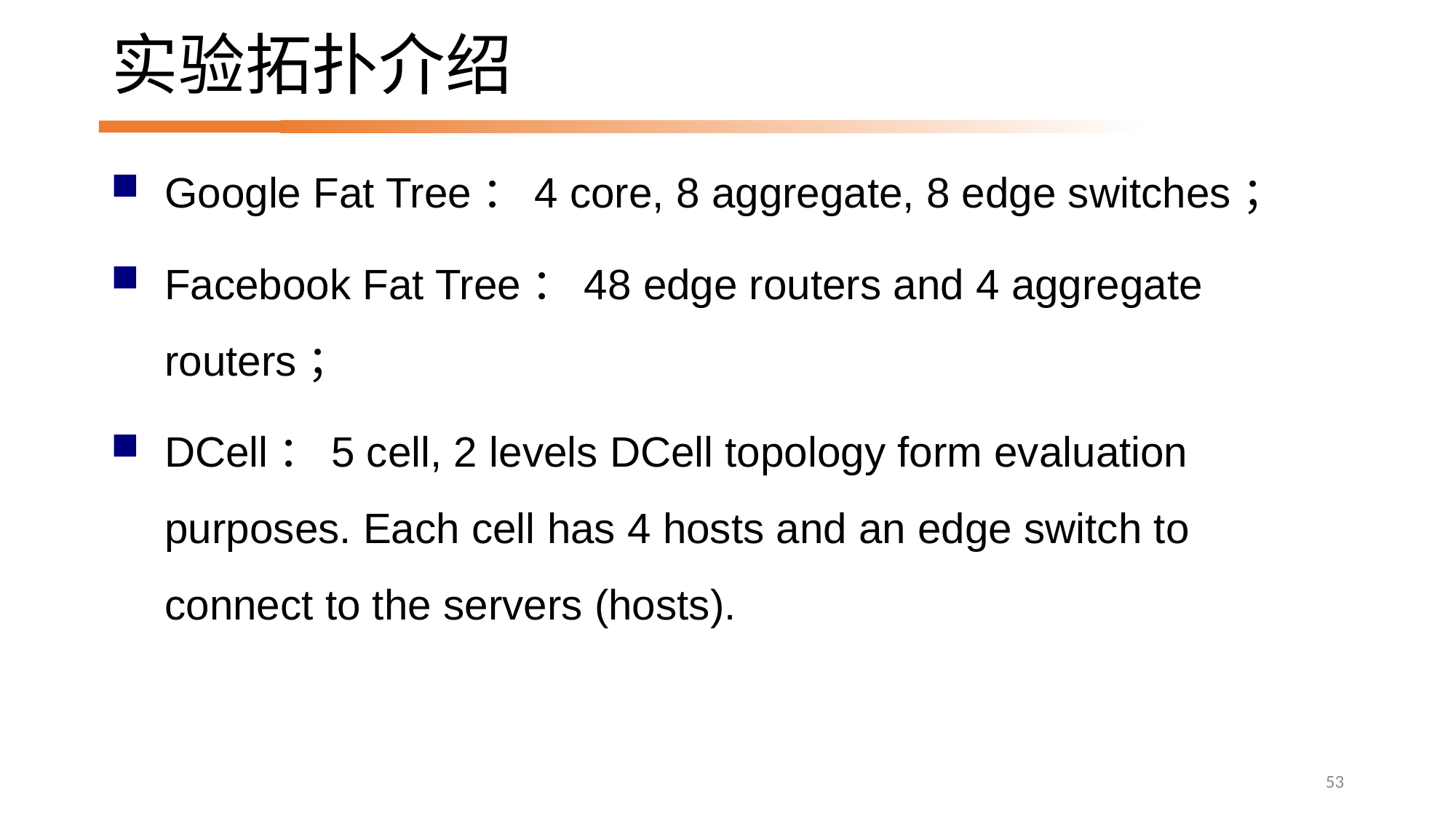

# 实验拓扑介绍
Google Fat Tree：4 core, 8 aggregate, 8 edge switches；
Facebook Fat Tree：48 edge routers and 4 aggregate routers；
DCell：5 cell, 2 levels DCell topology form evaluation purposes. Each cell has 4 hosts and an edge switch to connect to the servers (hosts).
53